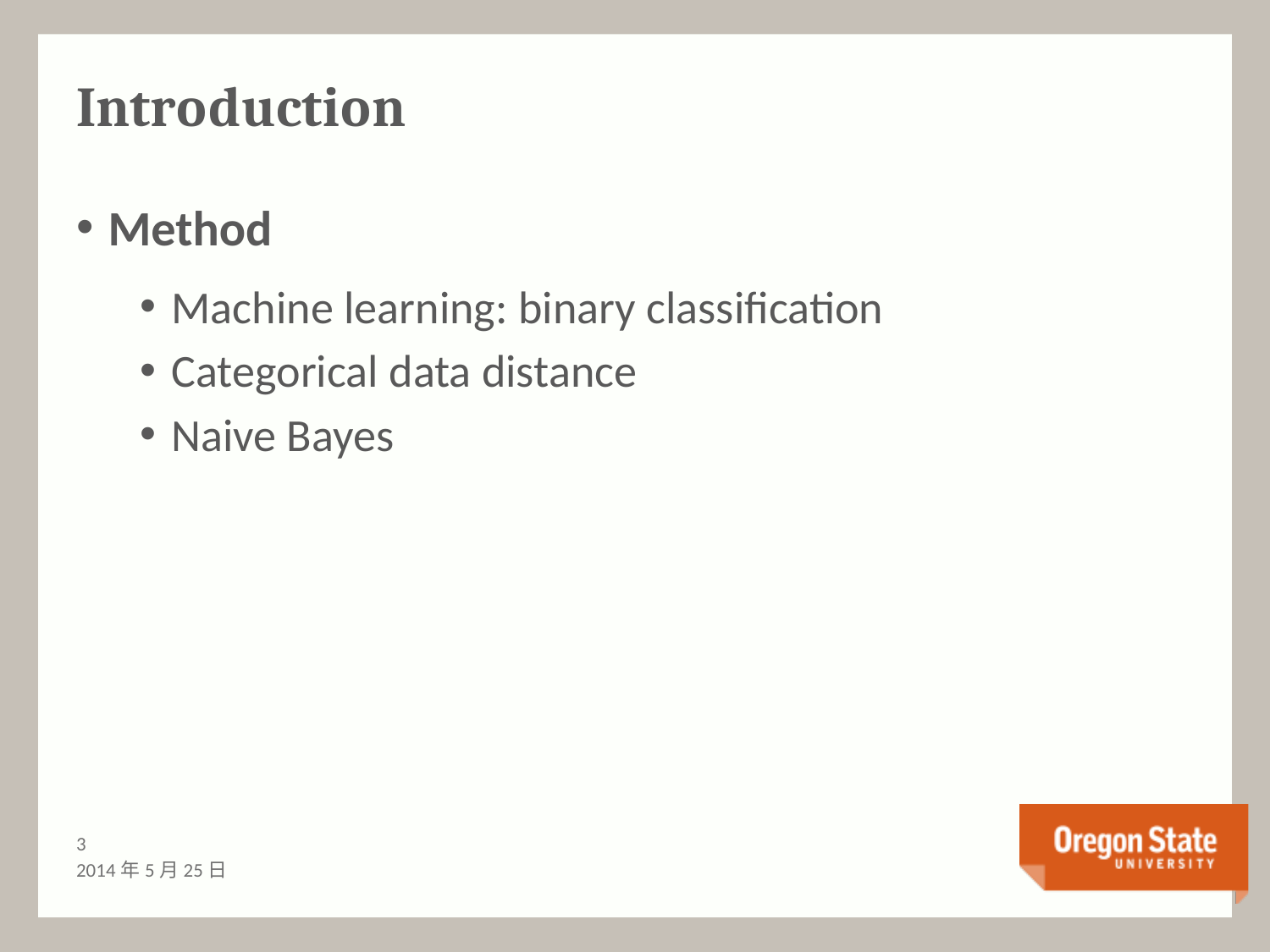

# Introduction
Method
Machine learning: binary classification
Categorical data distance
Naive Bayes
3
2014年5月25日